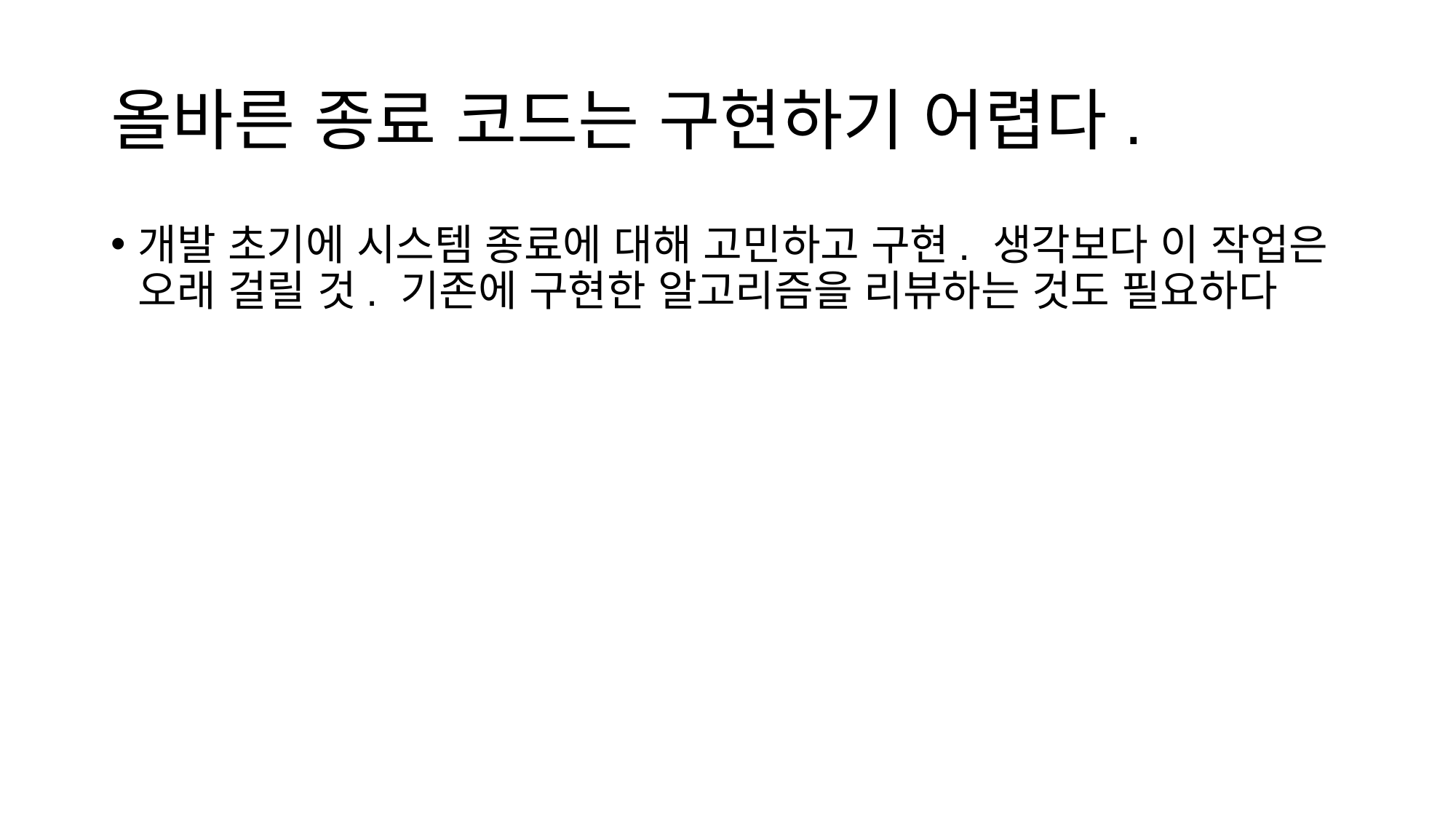

# 올바른 종료 코드는 구현하기 어렵다.
개발 초기에 시스템 종료에 대해 고민하고 구현. 생각보다 이 작업은 오래 걸릴 것. 기존에 구현한 알고리즘을 리뷰하는 것도 필요하다